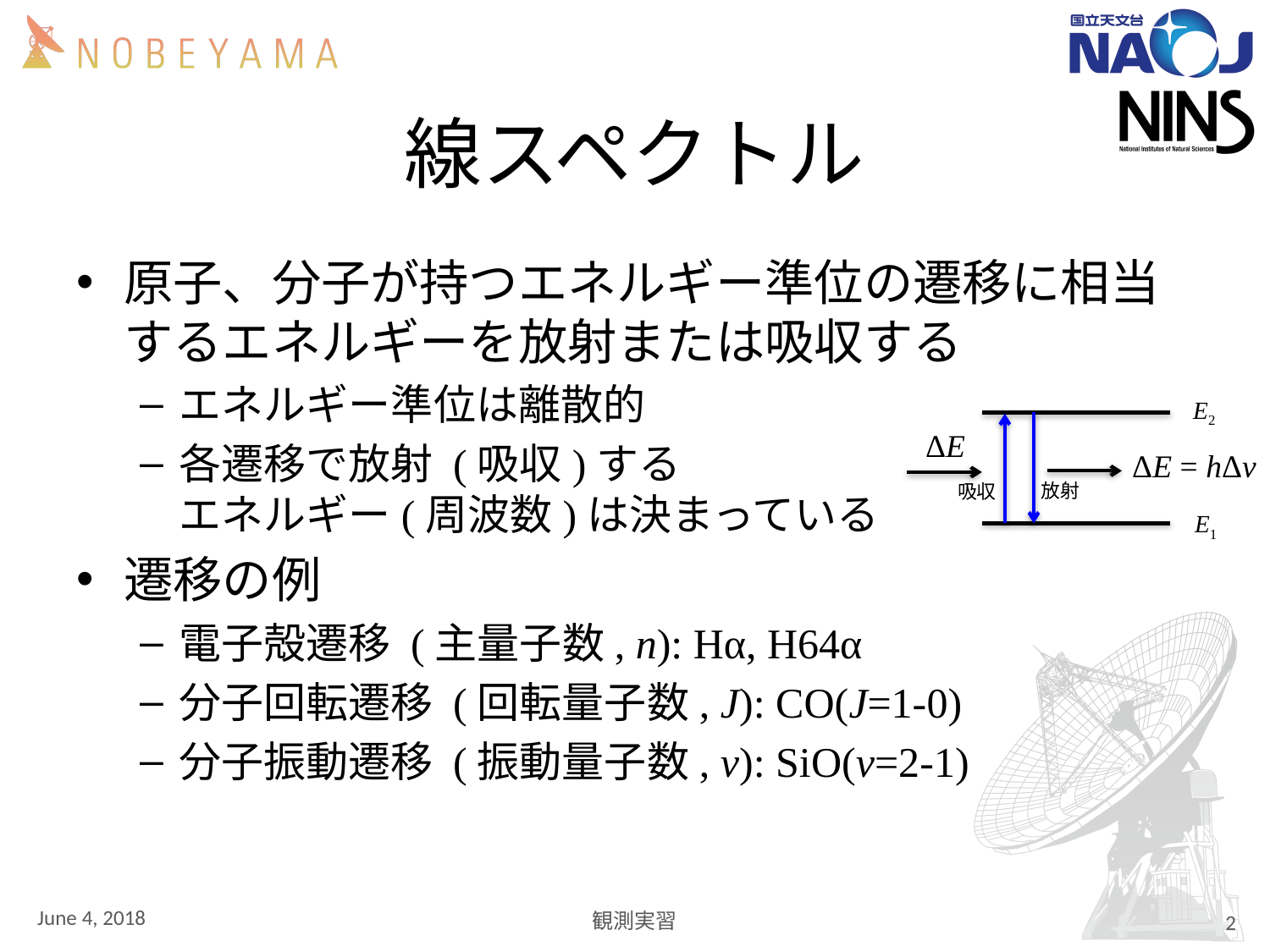

# 線スペクトル
原子、分子が持つエネルギー準位の遷移に相当するエネルギーを放射または吸収する
エネルギー準位は離散的
各遷移で放射 (吸収)する
エネルギー(周波数)は決まっている
遷移の例
電子殻遷移 (主量子数, n): Hα, H64α
分子回転遷移 (回転量子数, J): CO(J=1-0)
分子振動遷移 (振動量子数, v): SiO(v=2-1)
E2
ΔE
ΔE = hΔν
放射
吸収
E1
June 4, 2018
観測実習
2